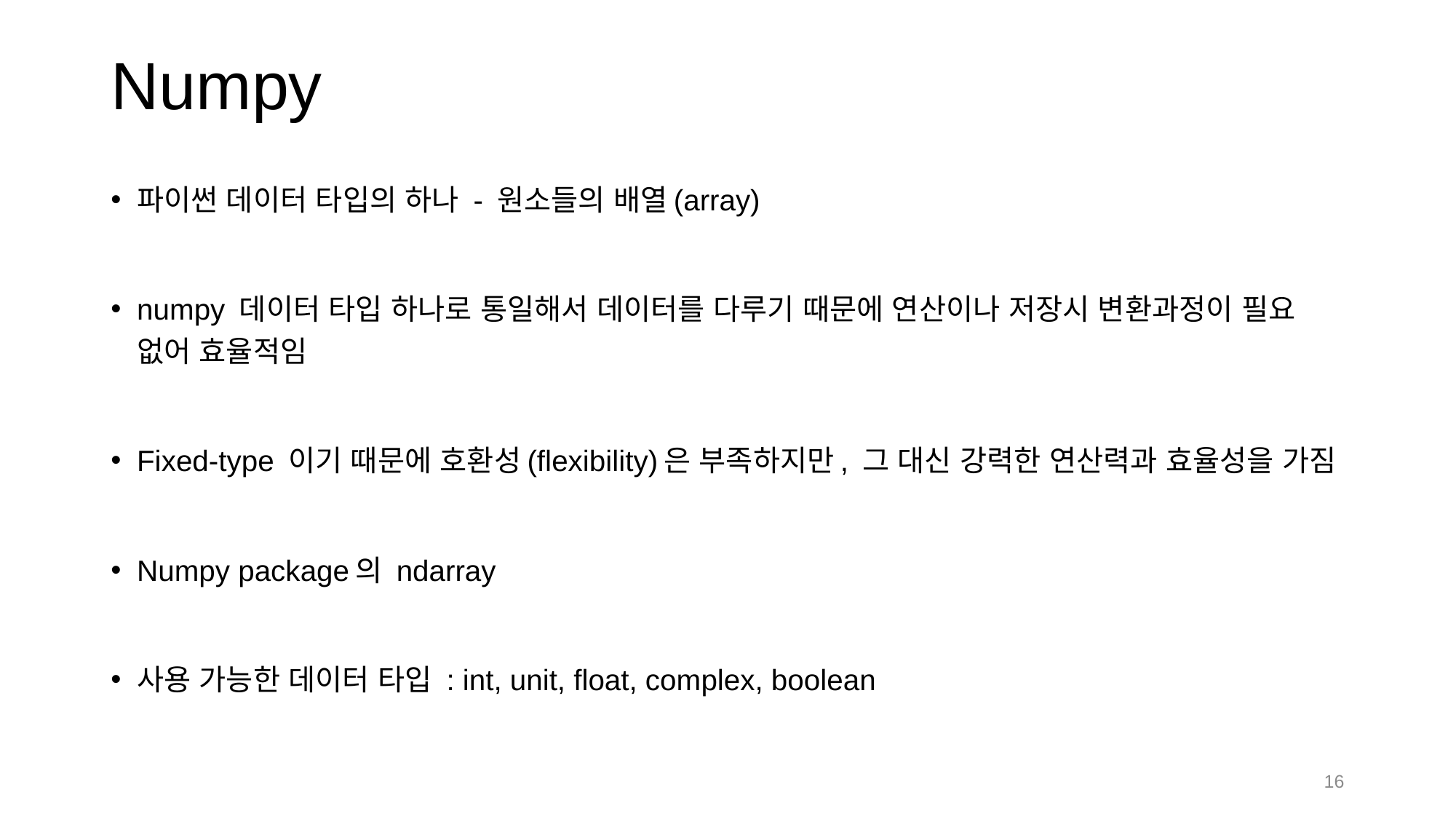

# Numpy
파이썬 데이터 타입의 하나 - 원소들의 배열(array)

numpy 데이터 타입 하나로 통일해서 데이터를 다루기 때문에 연산이나 저장시 변환과정이 필요 없어 효율적임

Fixed-type 이기 때문에 호환성(flexibility)은 부족하지만, 그 대신 강력한 연산력과 효율성을 가짐

Numpy package의 ndarray

사용 가능한 데이터 타입 : int, unit, float, complex, boolean
16